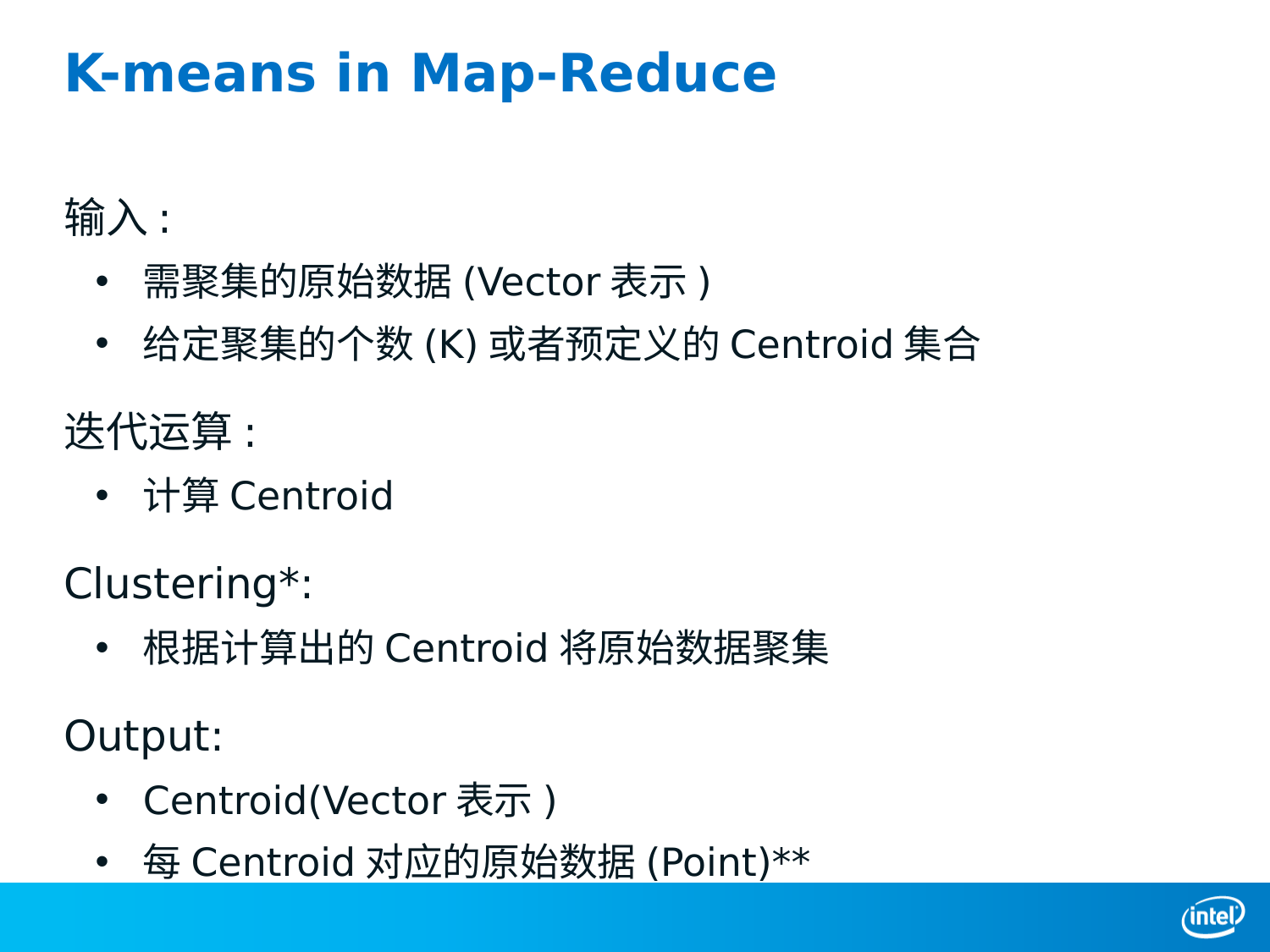

# K-means in Map-Reduce
输入:
需聚集的原始数据(Vector表示)
给定聚集的个数(K)或者预定义的Centroid集合
迭代运算:
计算Centroid
Clustering*:
根据计算出的Centroid将原始数据聚集
Output:
Centroid(Vector表示)
每Centroid对应的原始数据(Point)**